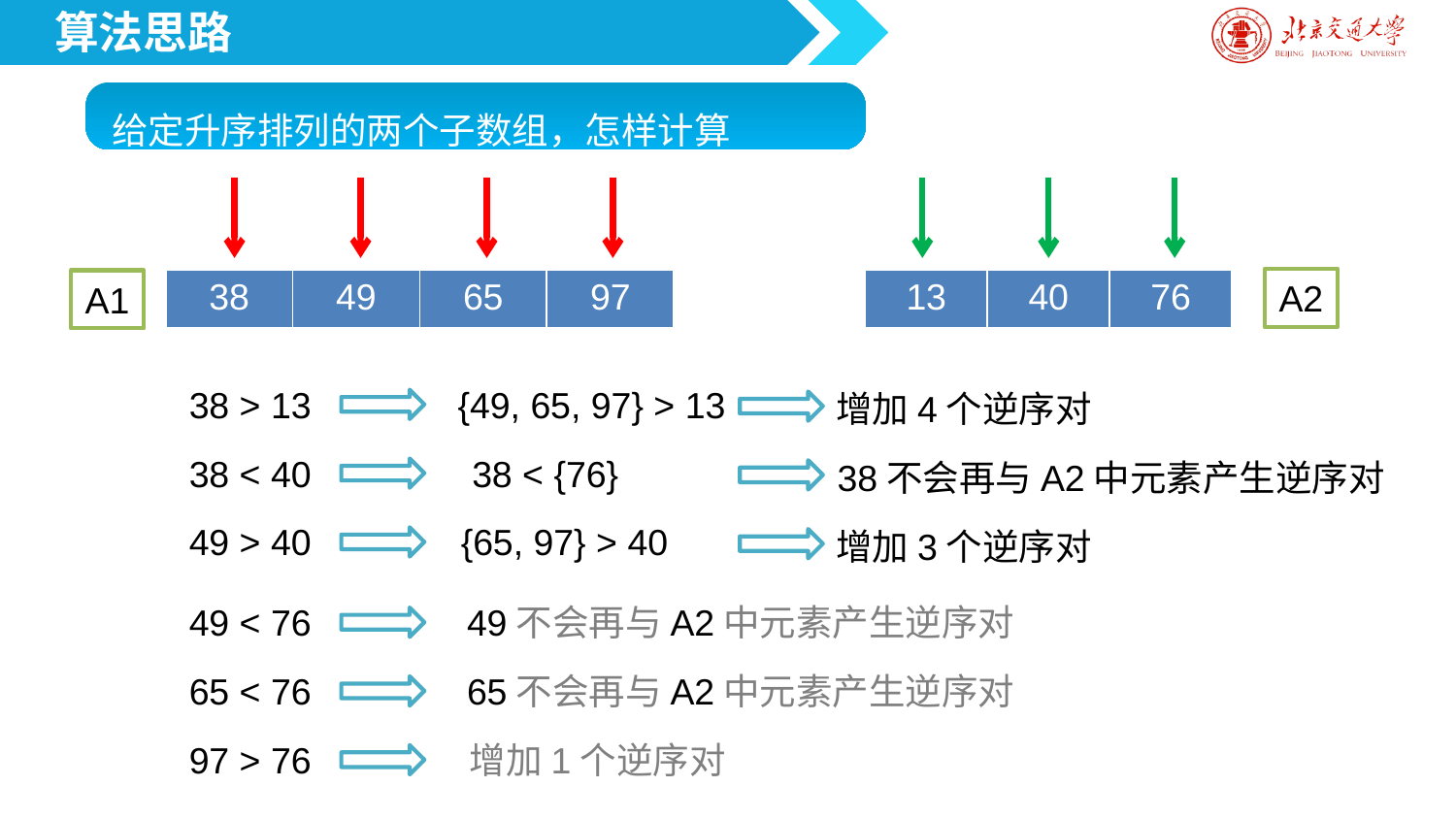

算法思路
给定升序排列的两个子数组，怎样计算𝐶_3？

A2
| 38 | 49 | 65 | 97 |
| --- | --- | --- | --- |
| 13 | 40 | 76 |
| --- | --- | --- |
A1
38 > 13
{49, 65, 97} > 13
增加4个逆序对

38 < 40
38 < {76}
38不会再与A2中元素产生逆序对

49 > 40
{65, 97} > 40
增加3个逆序对

49 < 76
49不会再与A2中元素产生逆序对

65 < 76
65不会再与A2中元素产生逆序对

97 > 76
增加1个逆序对